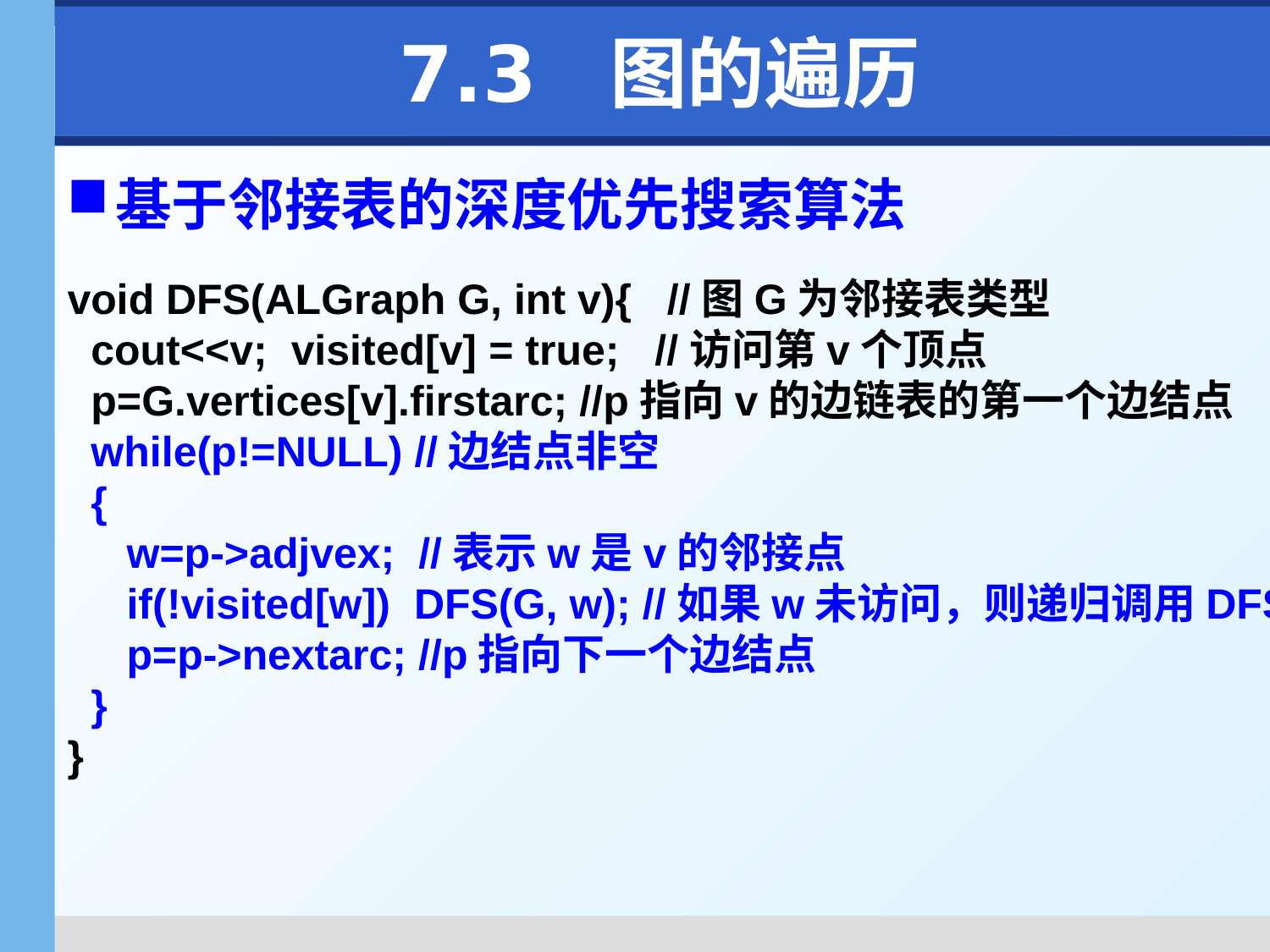

# 7.3  图的遍历
基于邻接表的深度优先搜索算法

void DFS(ALGraph G, int v){   //图G为邻接表类型
  cout<<v;  visited[v] = true;   //访问第v个顶点
  p=G.vertices[v].firstarc; //p指向v的边链表的第一个边结点
  while(p!=NULL) //边结点非空
  {
     w=p->adjvex;  //表示w是v的邻接点
     if(!visited[w])  DFS(G, w); //如果w未访问，则递归调用DFS
     p=p->nextarc; //p指向下一个边结点
  }
}